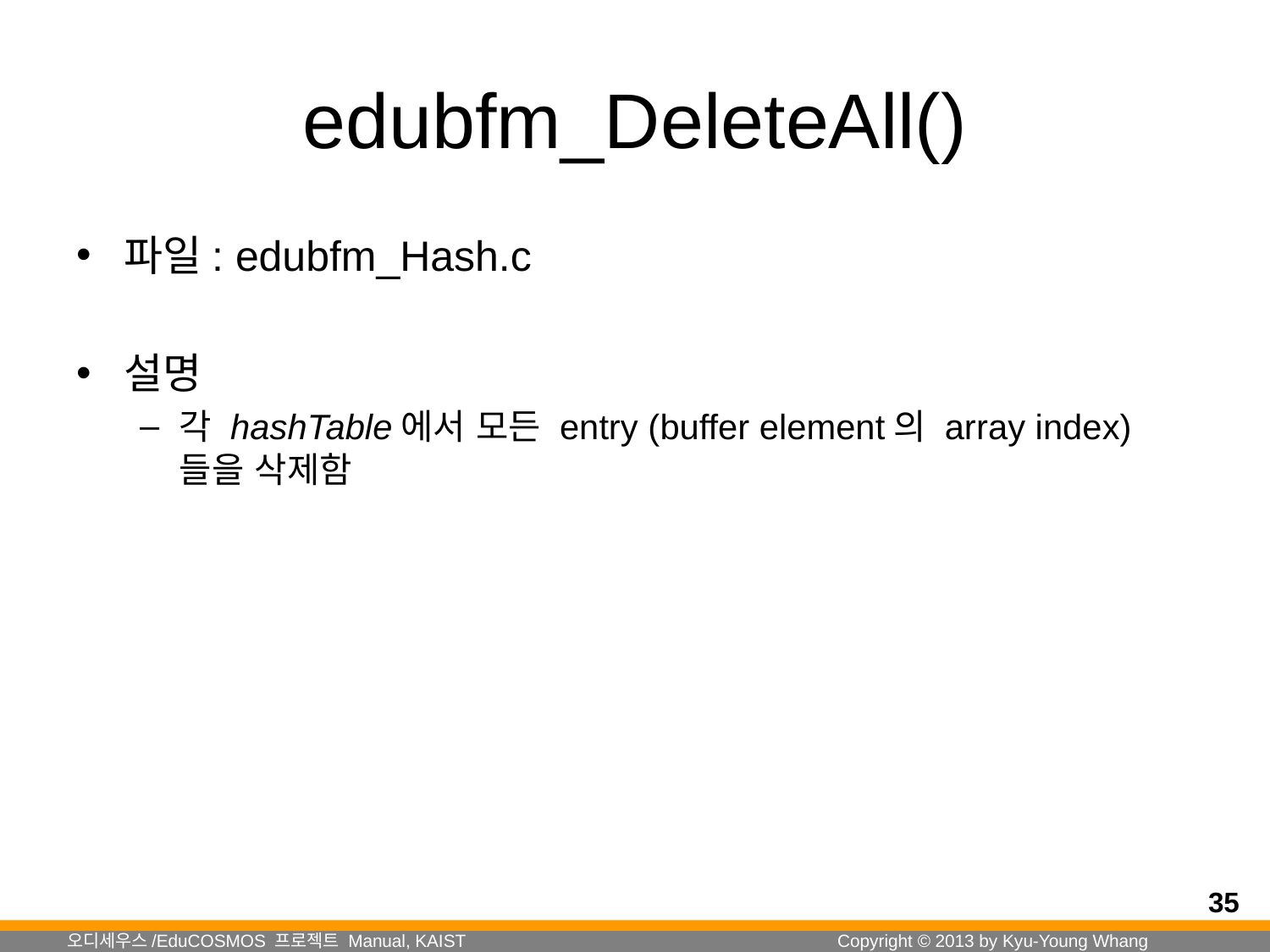

# edubfm_DeleteAll()
파일: edubfm_Hash.c

설명
각 hashTable에서 모든 entry (buffer element의 array index) 들을 삭제함